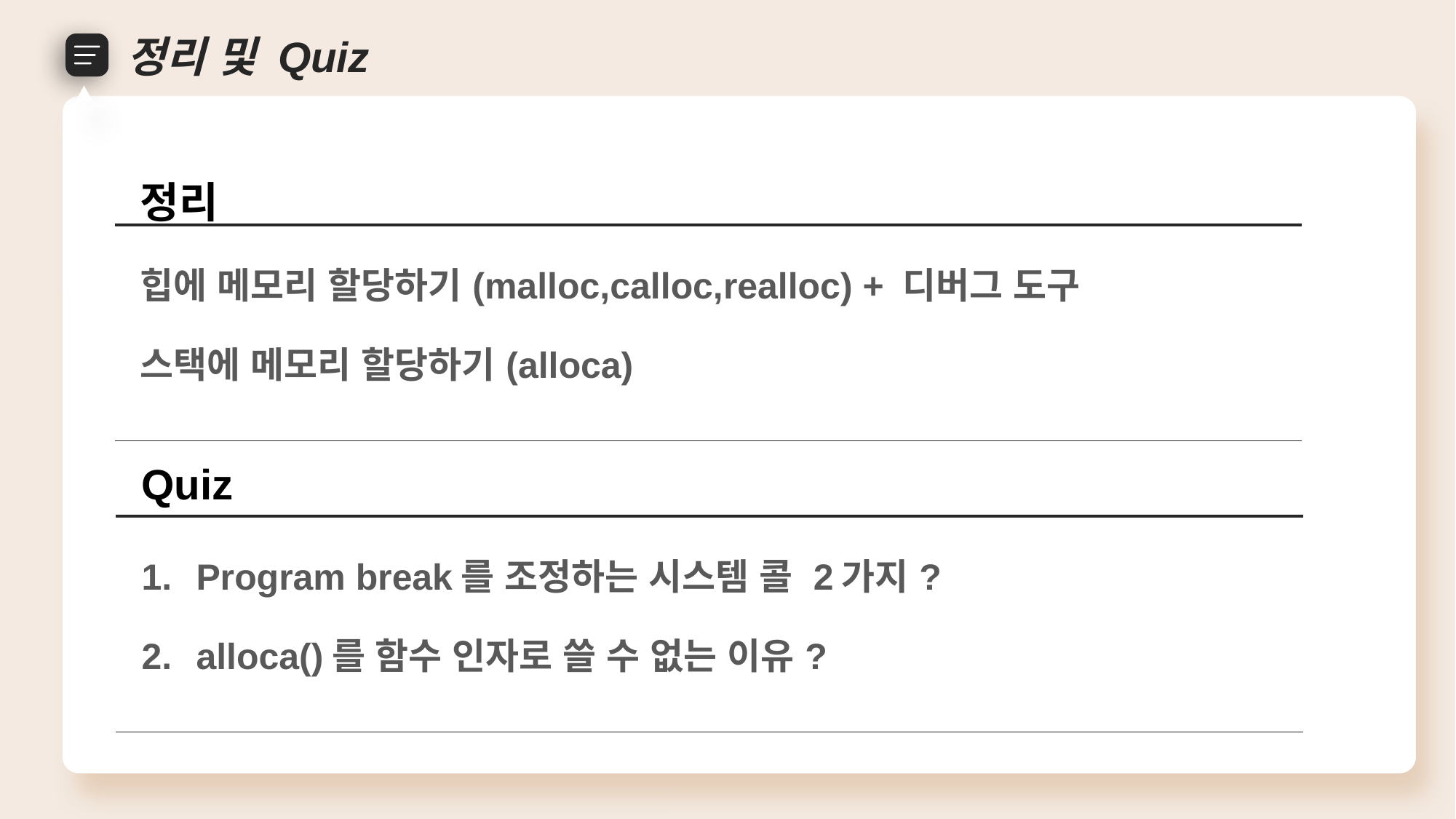

정리 및 Quiz

| 정리 |
| --- |
| 힙에 메모리 할당하기(malloc,calloc,realloc) + 디버그 도구 스택에 메모리 할당하기(alloca) |
| Quiz |
| --- |
| Program break를 조정하는 시스템 콜 2가지? alloca()를 함수 인자로 쓸 수 없는 이유? |